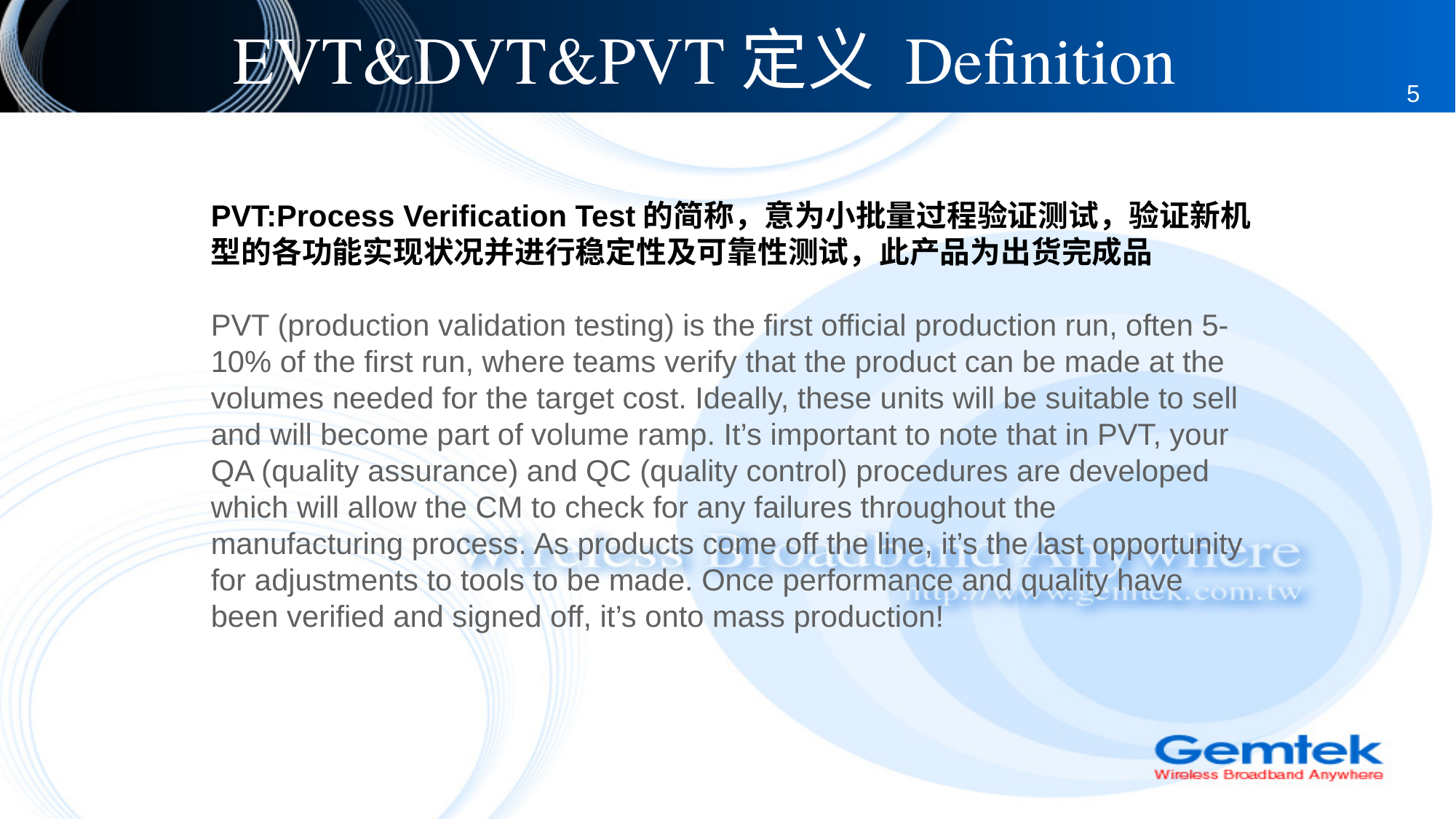

EVT&DVT&PVT定义 Definition
5
PVT:Process Verification Test的简称，意为小批量过程验证测试，验证新机型的各功能实现状况并进行稳定性及可靠性测试，此产品为出货完成品

PVT (production validation testing) is the first official production run, often 5-10% of the first run, where teams verify that the product can be made at the volumes needed for the target cost. Ideally, these units will be suitable to sell and will become part of volume ramp. It’s important to note that in PVT, your QA (quality assurance) and QC (quality control) procedures are developed which will allow the CM to check for any failures throughout the manufacturing process. As products come off the line, it’s the last opportunity for adjustments to tools to be made. Once performance and quality have been verified and signed off, it’s onto mass production!